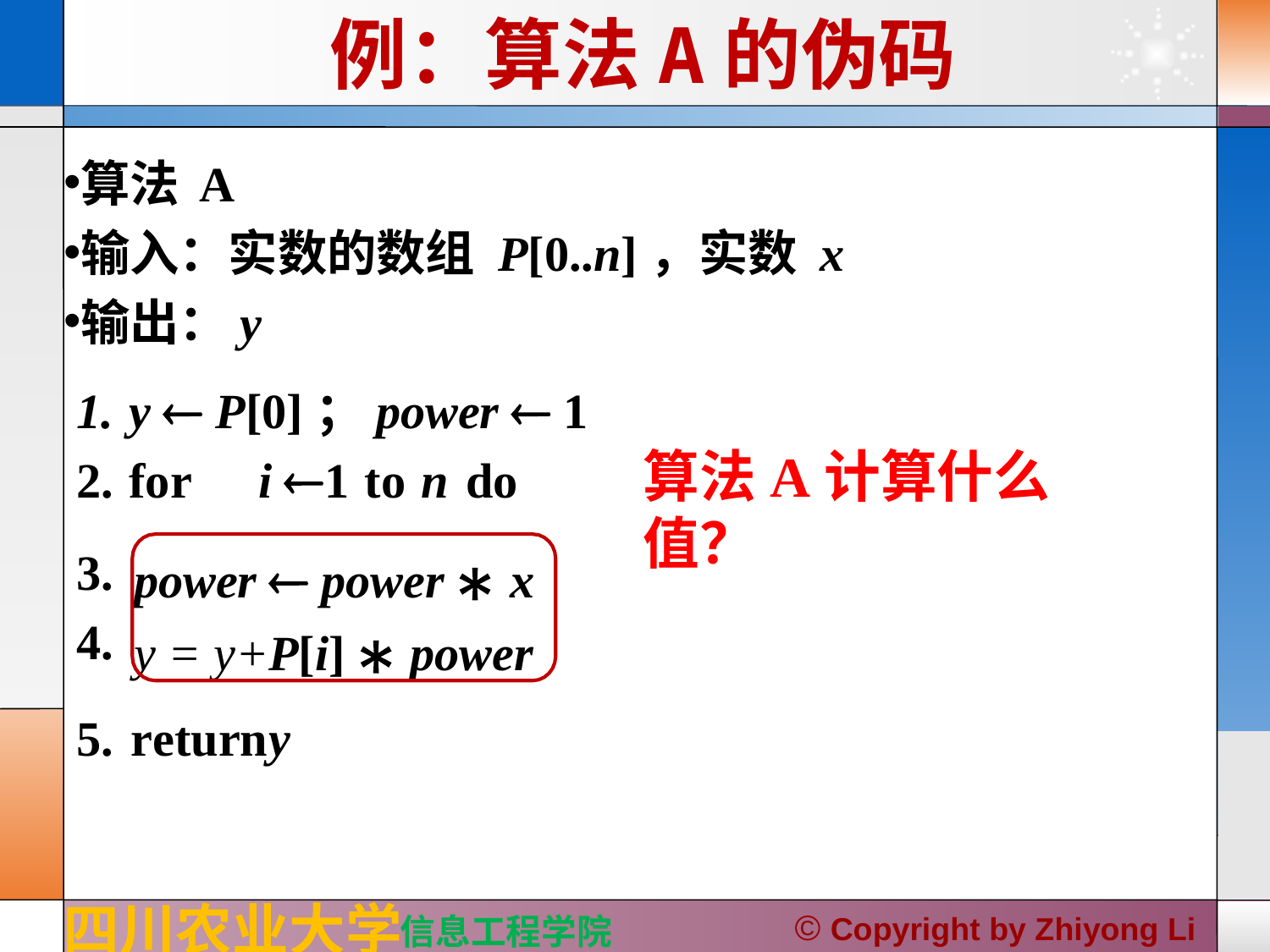

# 例：算法A的伪码
算法A
输入：实数的数组 P[0..n]，实数 x
输出：y
y ← P[0]；power ← 1
for	i ←1	to	n	do
算法A计算什么值？
3.
4.

power ← power ∗ x
y = y+P[i] ∗ power
5.	return	y